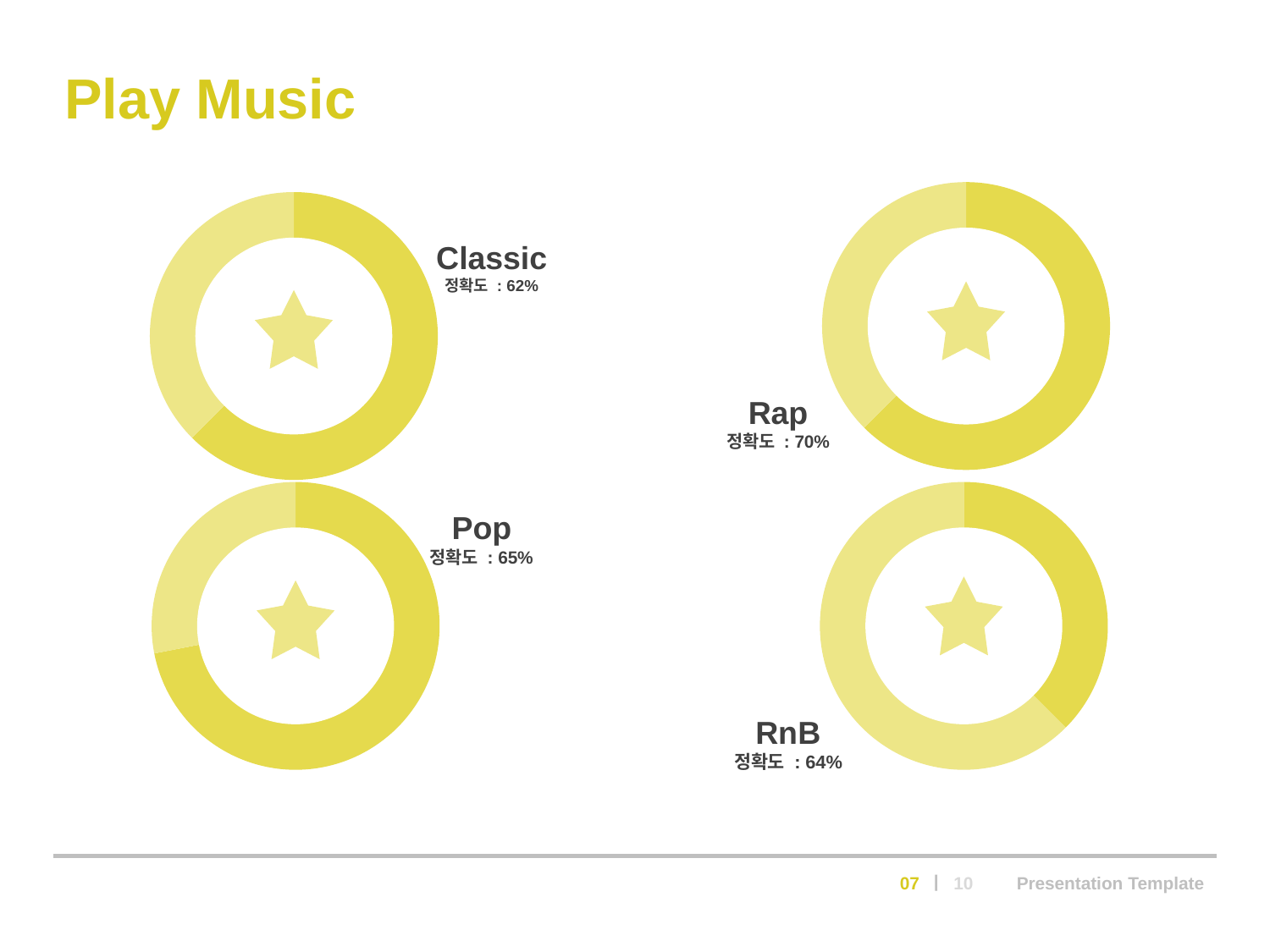

Play Music

### Chart

| Category | 판매 |
|---|---|
| 1분기 | 5.0 |
| 2분기 | 3.0 |

### Chart

| Category | 판매 |
|---|---|
| 1분기 | 5.0 |
| 2분기 | 3.0 |
Classic
정확도 : 62%
Rap
정확도 : 70%

### Chart

| Category | 판매 |
|---|---|
| 1분기 | 8.2 |
| 2분기 | 3.2 |

### Chart

| Category | 판매 |
|---|---|
| 1분기 | 3.0 |
| 2분기 | 5.0 |
RnB
정확도 : 64%

Pop
정확도 : 65%

07 ㅣ 10　　Presentation Template